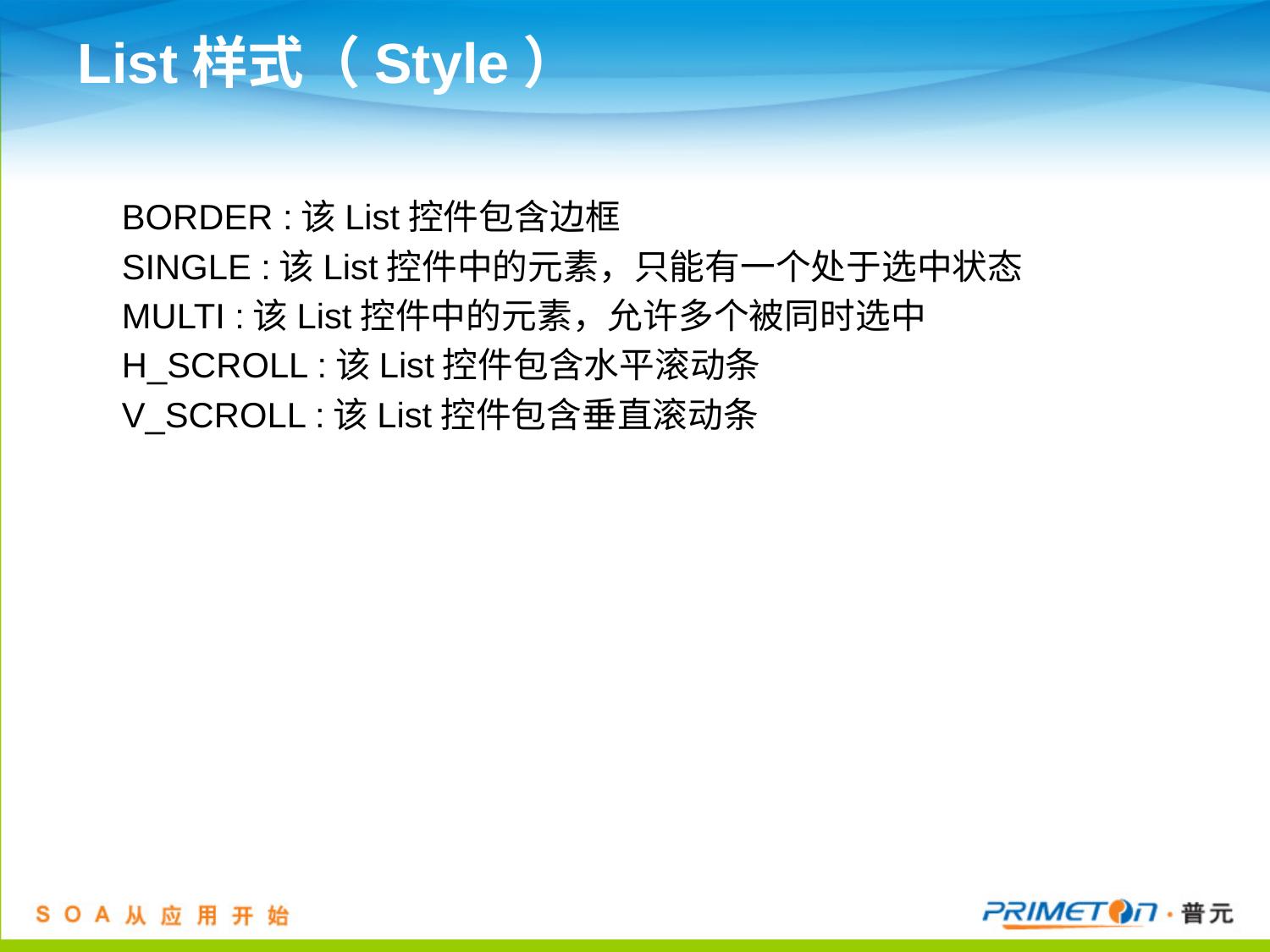

# List样式（Style）
BORDER :该List控件包含边框
SINGLE :该List控件中的元素，只能有一个处于选中状态
MULTI :该List控件中的元素，允许多个被同时选中
H_SCROLL :该List控件包含水平滚动条
V_SCROLL :该List控件包含垂直滚动条